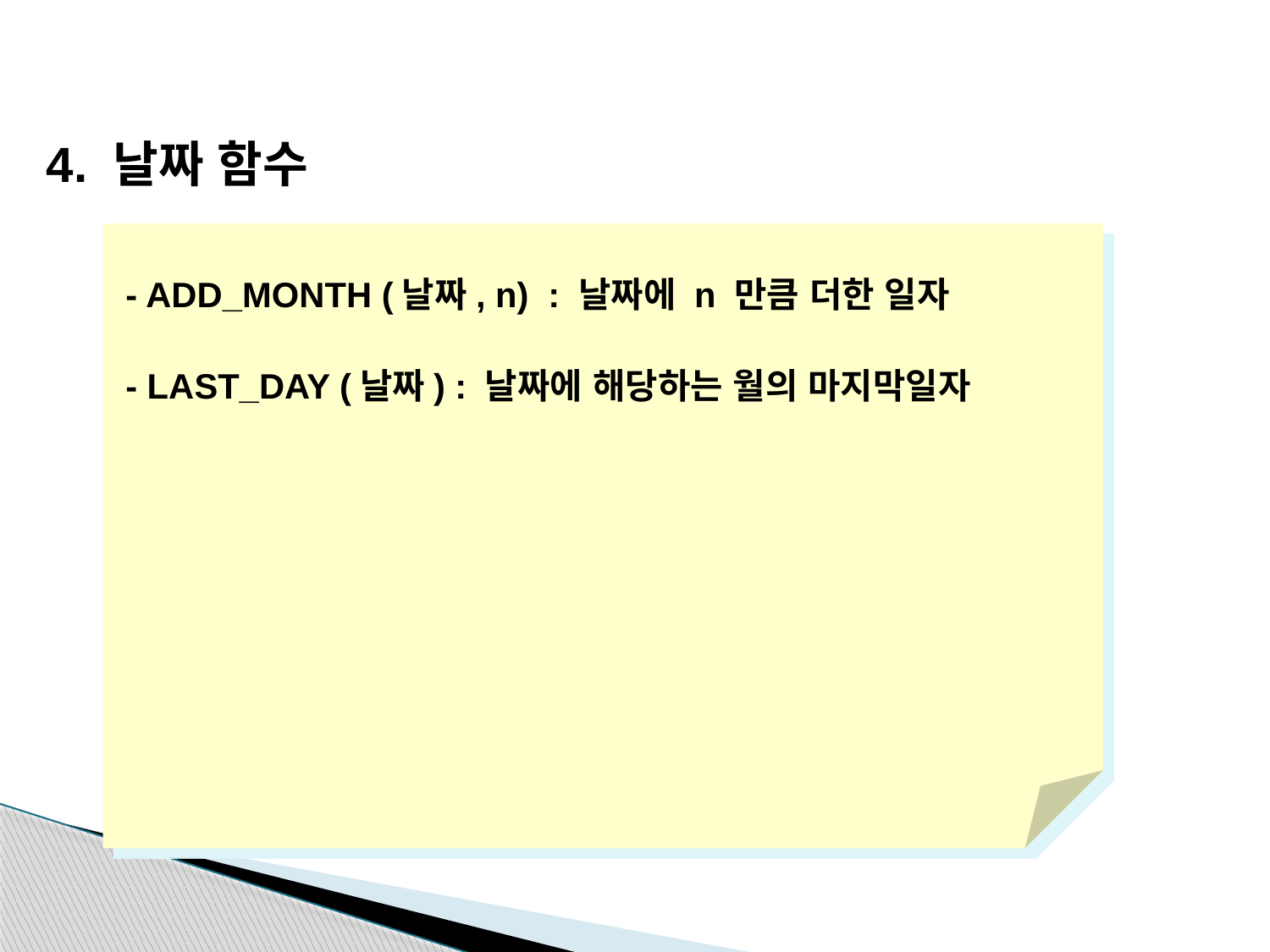

4. 날짜 함수
- ADD_MONTH (날짜, n)  : 날짜에 n 만큼 더한 일자
- LAST_DAY (날짜) : 날짜에 해당하는 월의 마지막일자